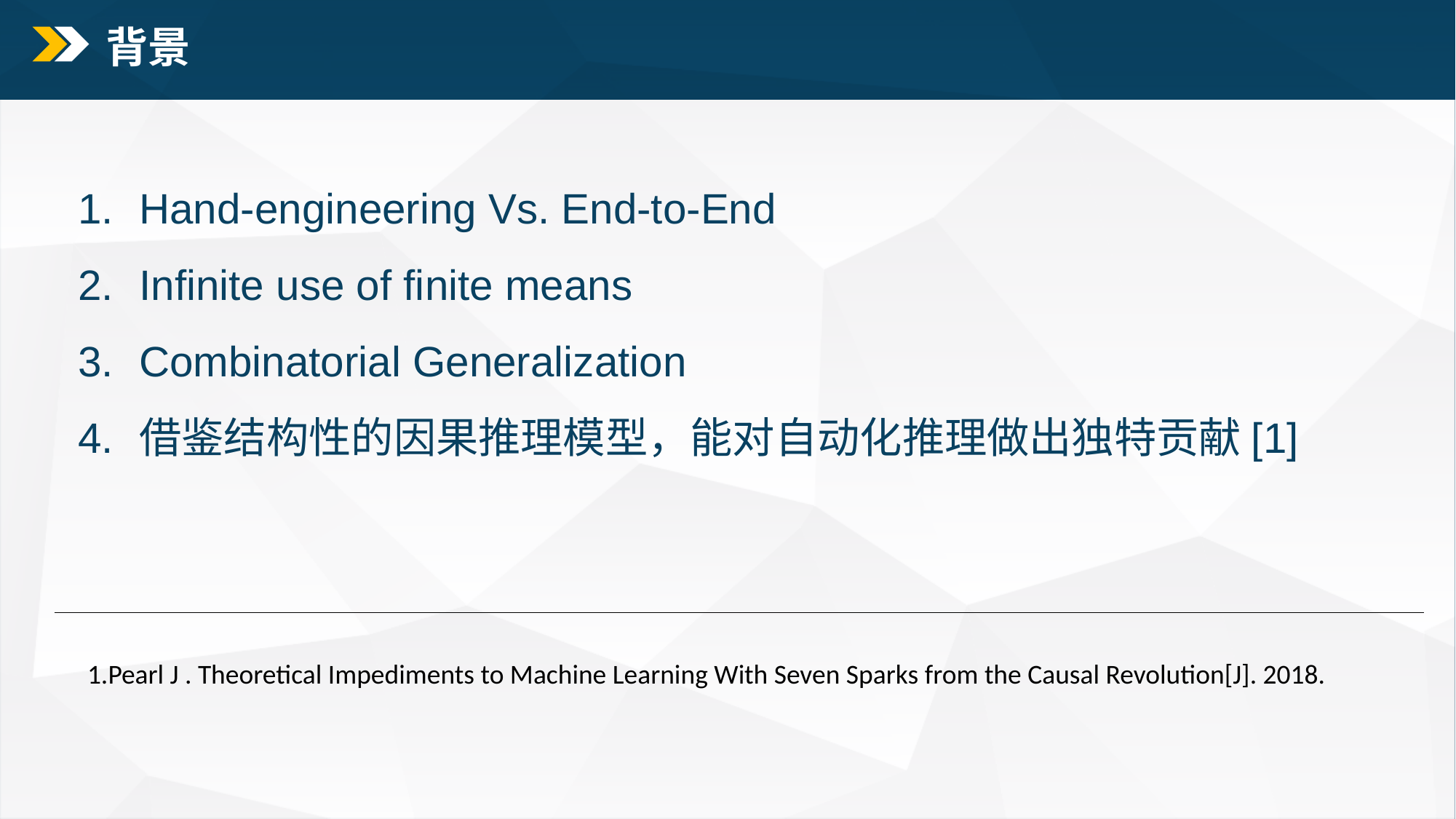

背景

Hand-engineering Vs. End-to-End
Infinite use of finite means
Combinatorial Generalization
借鉴结构性的因果推理模型，能对自动化推理做出独特贡献[1]

1.Pearl J . Theoretical Impediments to Machine Learning With Seven Sparks from the Causal Revolution[J]. 2018.